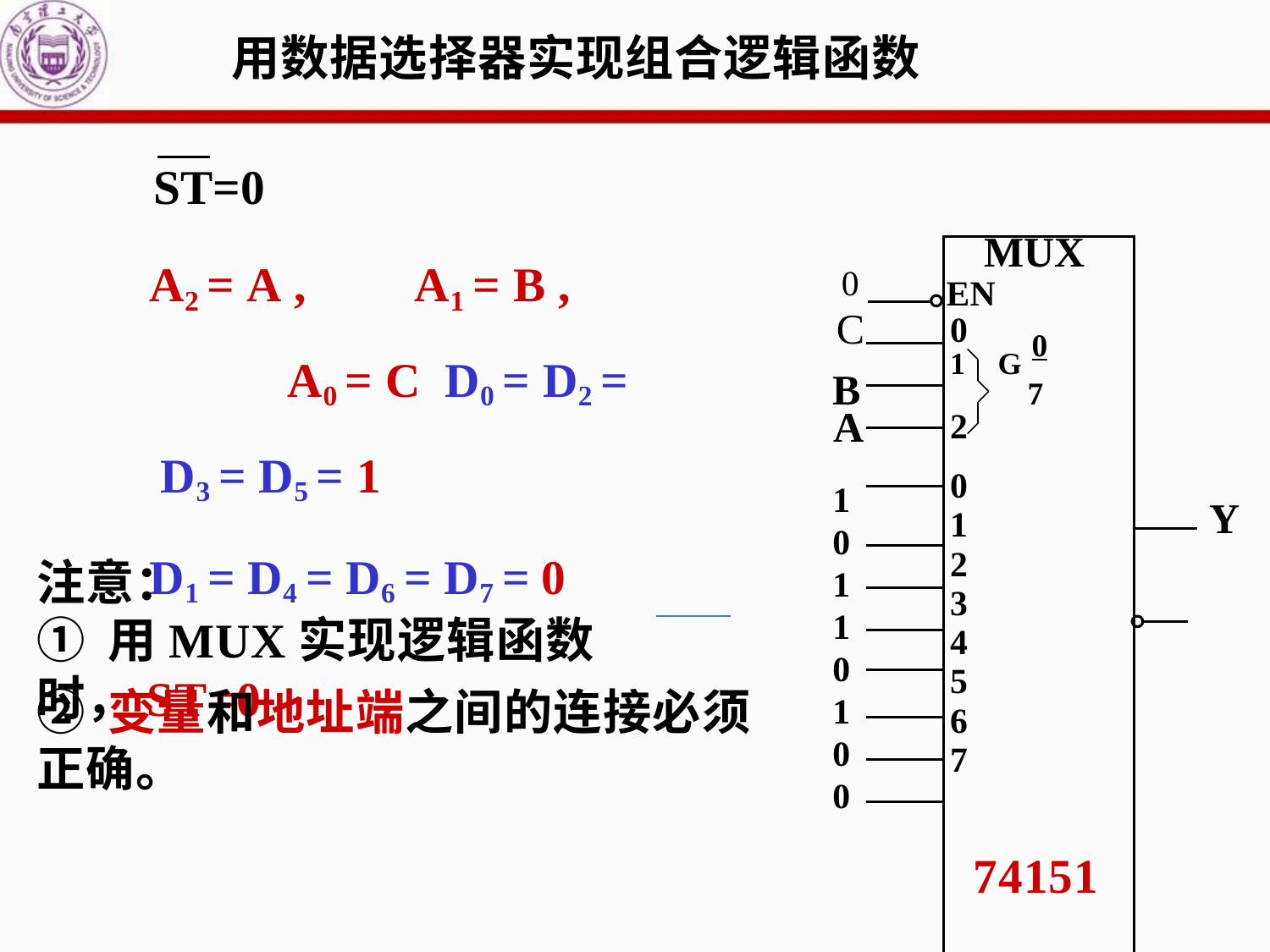

# 用数据选择器实现组合逻辑函数
ST=0
A2 = A ,	A1 = B ,	A0 = C  D0 = D2 = D3 = D5 = 1
D1 = D4 = D6 = D7 = 0

0
C
|  | MUX EN 0 1 G 0 7 2 0 1 2 3 4 5 6 7 |  |
| --- | --- | --- |
|  |  |  |
|  |  |  |
|  |  |  |
|  |  |  |
|  |  |  |
|  |  |  |
|  |  |  |
|  |  |  |
|  |  |  |
|  |  |  |
|  |  |  |
|  |  |  |

B

A

1
0
1
1
0
1
0
0
Y
注意：
① 用MUX实现逻辑函数时，ST=0

② 变量和地址端之间的连接必须正确。
74151